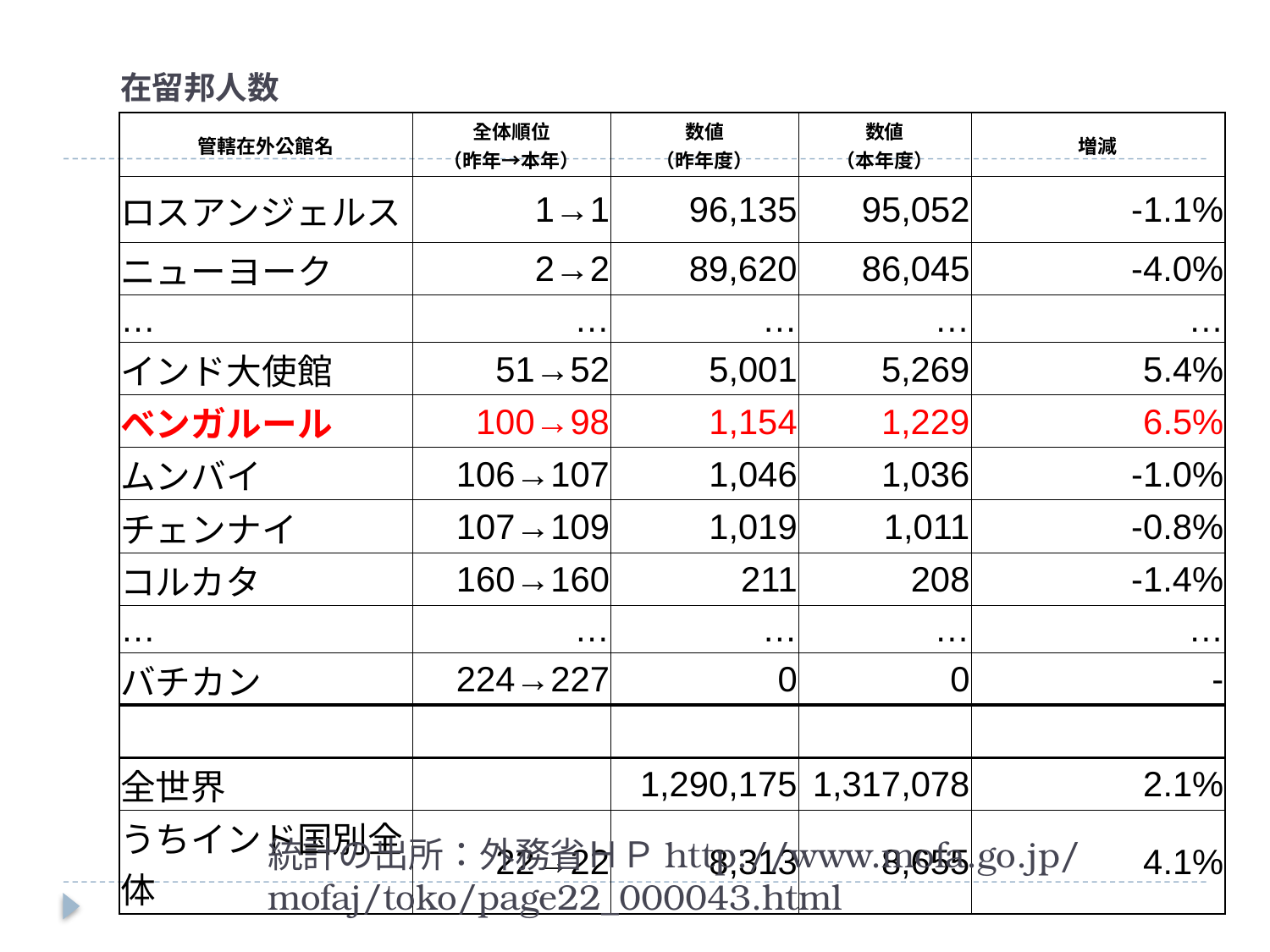

|  | 在留邦人数 |  |  |  |  |
| --- | --- | --- | --- | --- | --- |
|  | 管轄在外公館名 | 全体順位 （昨年→本年） | 数値 （昨年度） | 数値 （本年度） | 増減 |
|  | ロスアンジェルス | 1→1 | 96,135 | 95,052 | -1.1% |
|  | ニューヨーク | 2→2 | 89,620 | 86,045 | -4.0% |
|  | … | … | … | … | … |
|  | インド大使館 | 51→52 | 5,001 | 5,269 | 5.4% |
|  | ベンガルール | 100→98 | 1,154 | 1,229 | 6.5% |
|  | ムンバイ | 106→107 | 1,046 | 1,036 | -1.0% |
|  | チェンナイ | 107→109 | 1,019 | 1,011 | -0.8% |
|  | コルカタ | 160→160 | 211 | 208 | -1.4% |
|  | … | … | … | … | … |
|  | バチカン | 224→227 | 0 | 0 | - |
|  |  |  |  |  |  |
|  | 全世界 |  | 1,290,175 | 1,317,078 | 2.1% |
|  | うちインド国別全体 | 22→22 | 8,313 | 8,655 | 4.1% |

# 統計の出所：外務省ＨＰhttp://www.mofa.go.jp/mofaj/toko/page22_000043.html